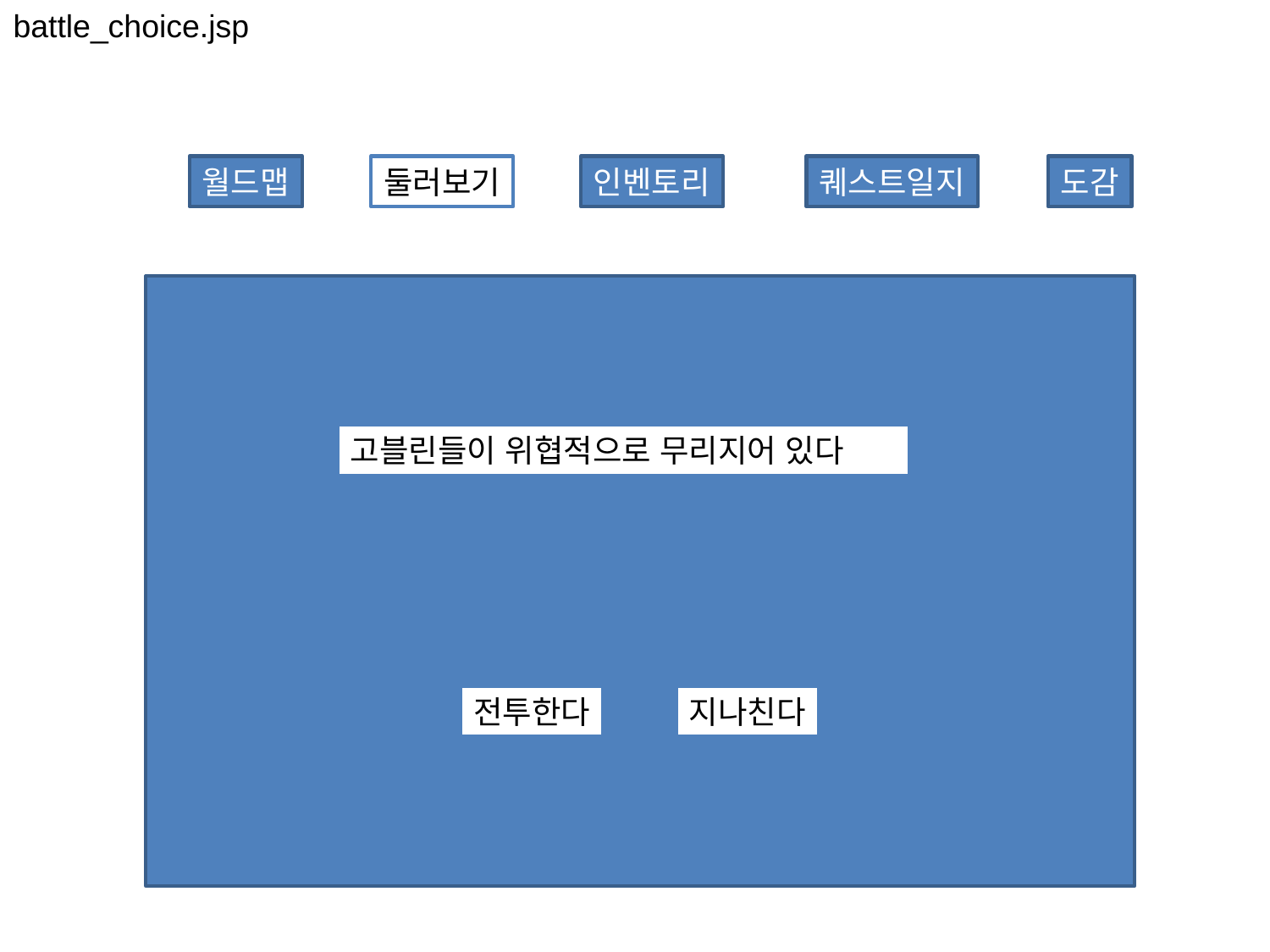

battle_choice.jsp
월드맵
둘러보기
인벤토리
퀘스트일지
도감

고블린들이 위협적으로 무리지어 있다
전투한다
지나친다